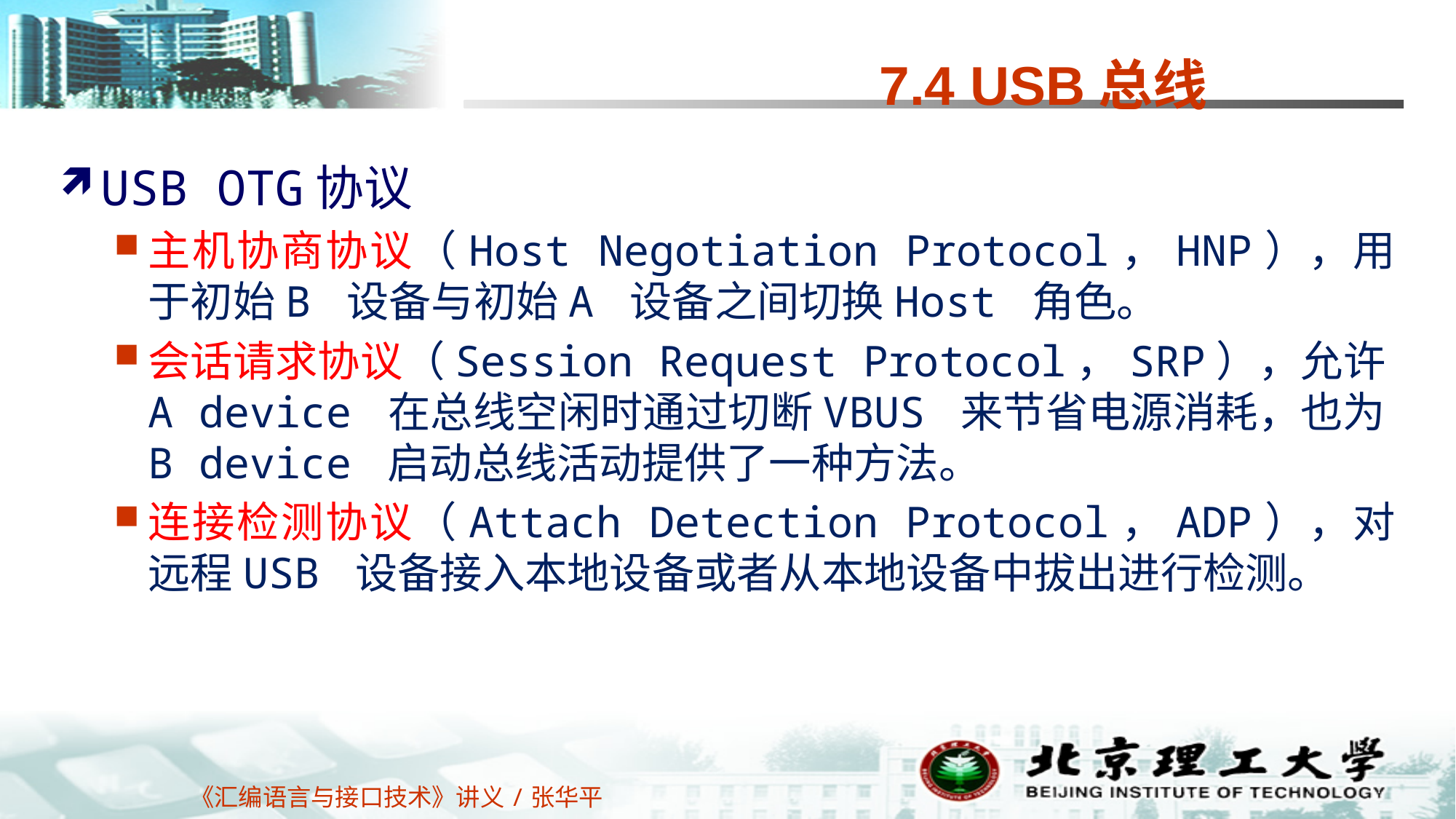

# 7.4 USB总线
USB OTG协议
主机协商协议（Host Negotiation Protocol，HNP），用于初始B 设备与初始A 设备之间切换Host 角色。
会话请求协议（Session Request Protocol，SRP），允许A device 在总线空闲时通过切断VBUS 来节省电源消耗，也为B device 启动总线活动提供了一种方法。
连接检测协议（Attach Detection Protocol，ADP），对远程USB 设备接入本地设备或者从本地设备中拔出进行检测。